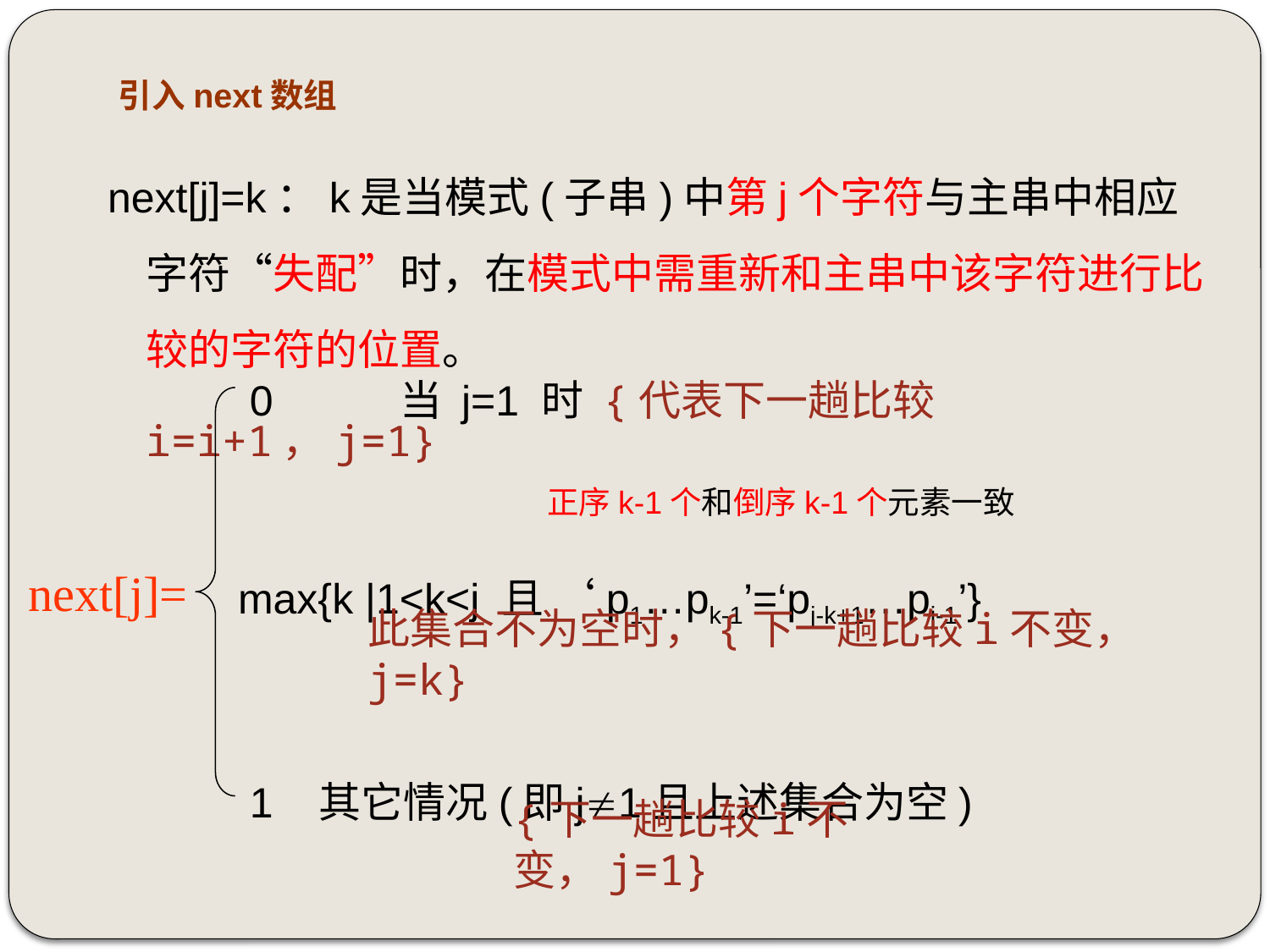

# 引入next数组
next[j]=k：k是当模式(子串)中第j个字符与主串中相应字符“失配”时，在模式中需重新和主串中该字符进行比较的字符的位置。
            0  	当 j=1 时 {代表下一趟比较i=i+1，j=1}

           max{k |1<k<j 且 ‘p1…pk-1’=‘pj-k+1…pj-1’}

            1   其它情况(即j≠1且上述集合为空)

正序k-1个和倒序k-1个元素一致
next[j]=
此集合不为空时，{下一趟比较i不变，j=k}
{下一趟比较i不变，j=1}